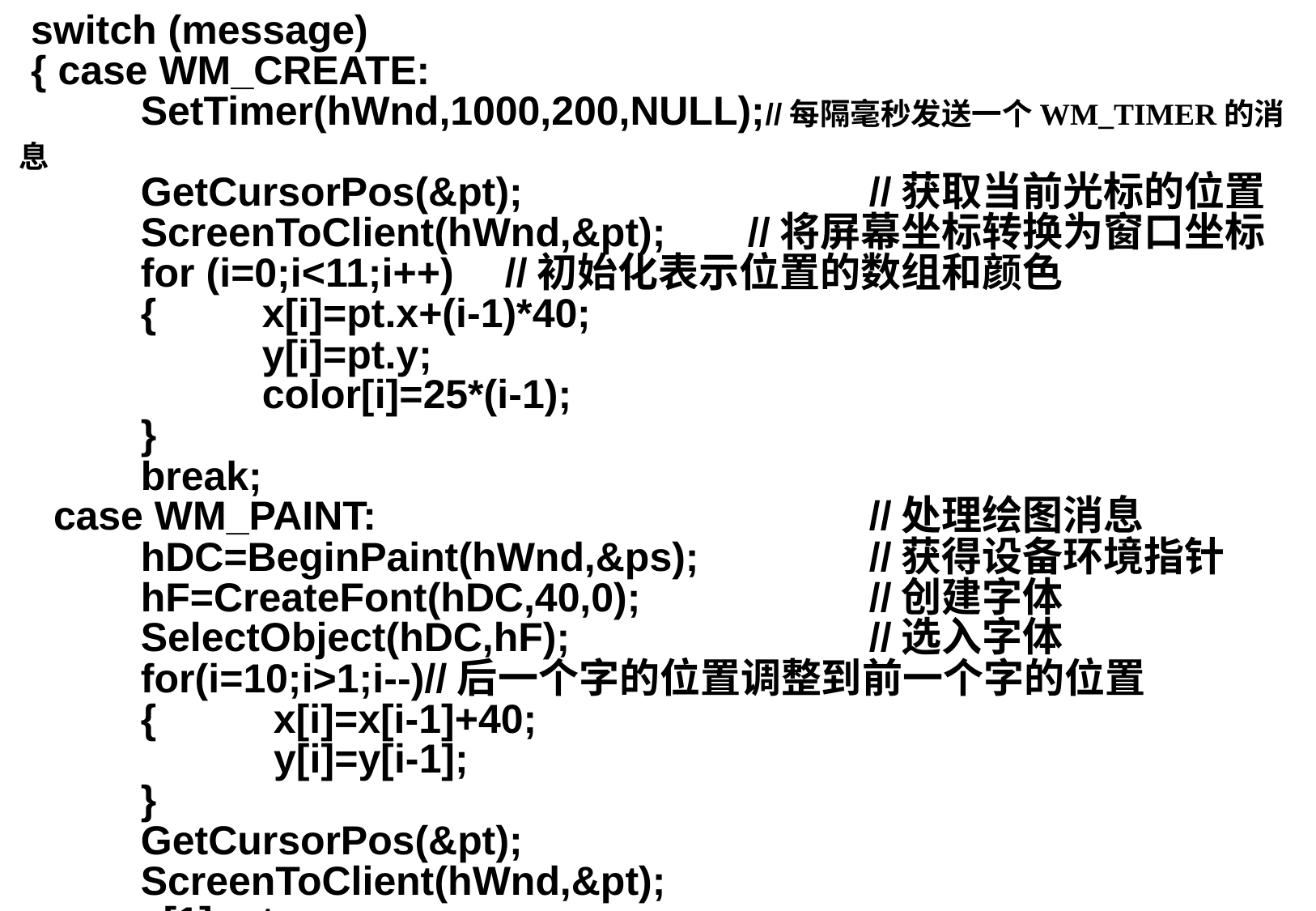

switch (message)
 { case WM_CREATE:
	SetTimer(hWnd,1000,200,NULL);//每隔毫秒发送一个WM_TIMER的消息
	GetCursorPos(&pt);			//获取当前光标的位置
	ScreenToClient(hWnd,&pt);	//将屏幕坐标转换为窗口坐标
	for (i=0;i<11;i++)	//初始化表示位置的数组和颜色
	{	x[i]=pt.x+(i-1)*40;
		y[i]=pt.y;
		color[i]=25*(i-1);
	}
	break;
   case WM_PAINT:					//处理绘图消息
	hDC=BeginPaint(hWnd,&ps);		//获得设备环境指针
	hF=CreateFont(hDC,40,0);		//创建字体
	SelectObject(hDC,hF);			//选入字体
	for(i=10;i>1;i--)//后一个字的位置调整到前一个字的位置
	{	 x[i]=x[i-1]+40;
		 y[i]=y[i-1];
	}
	GetCursorPos(&pt);
	ScreenToClient(hWnd,&pt);
	x[1]=pt.x;